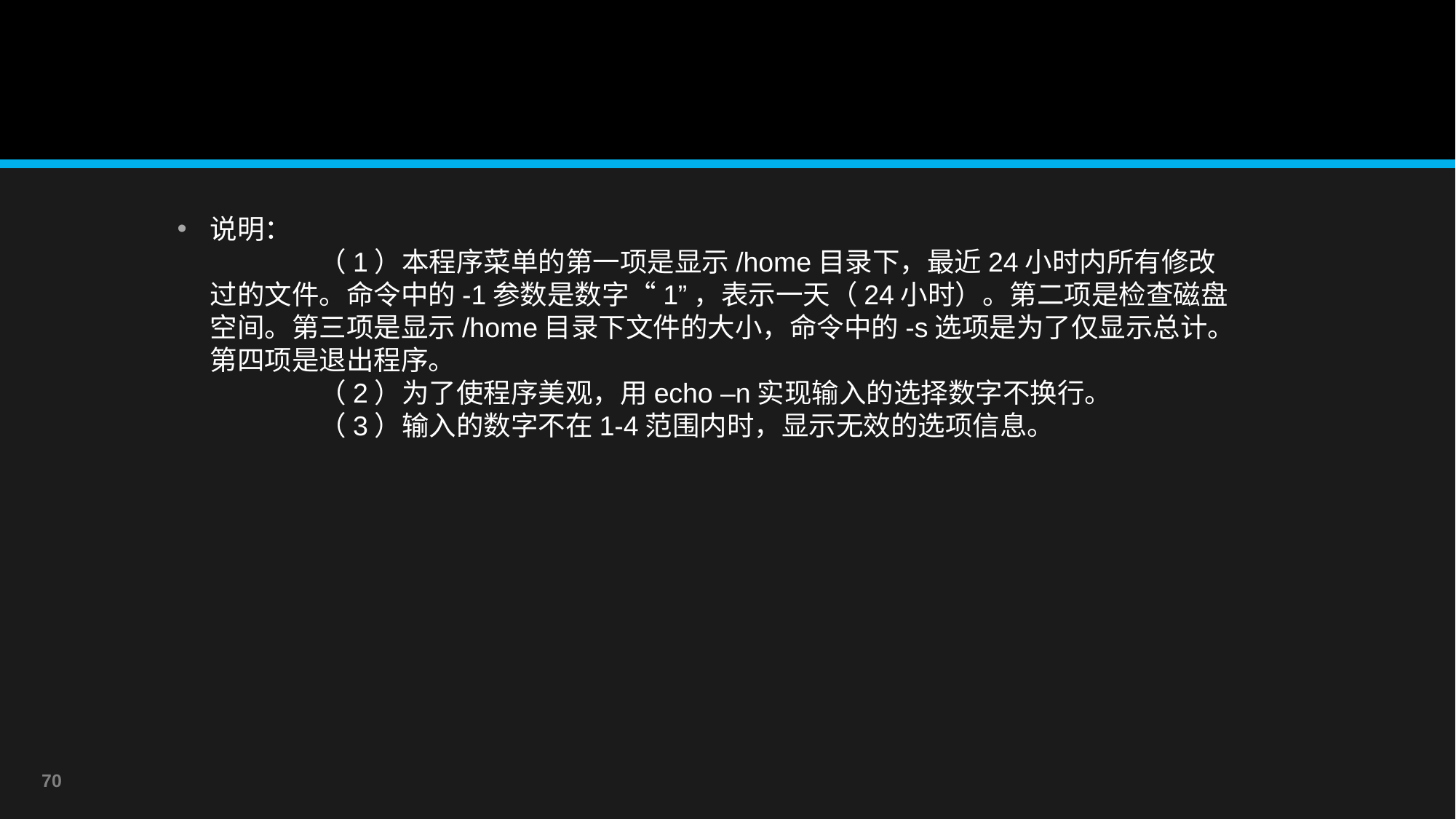

#
说明：
	（1）本程序菜单的第一项是显示/home目录下，最近24小时内所有修改过的文件。命令中的-1参数是数字“1”，表示一天（24小时）。第二项是检查磁盘空间。第三项是显示/home目录下文件的大小，命令中的-s选项是为了仅显示总计。第四项是退出程序。
	（2）为了使程序美观，用echo –n实现输入的选择数字不换行。
	（3）输入的数字不在1-4范围内时，显示无效的选项信息。
70